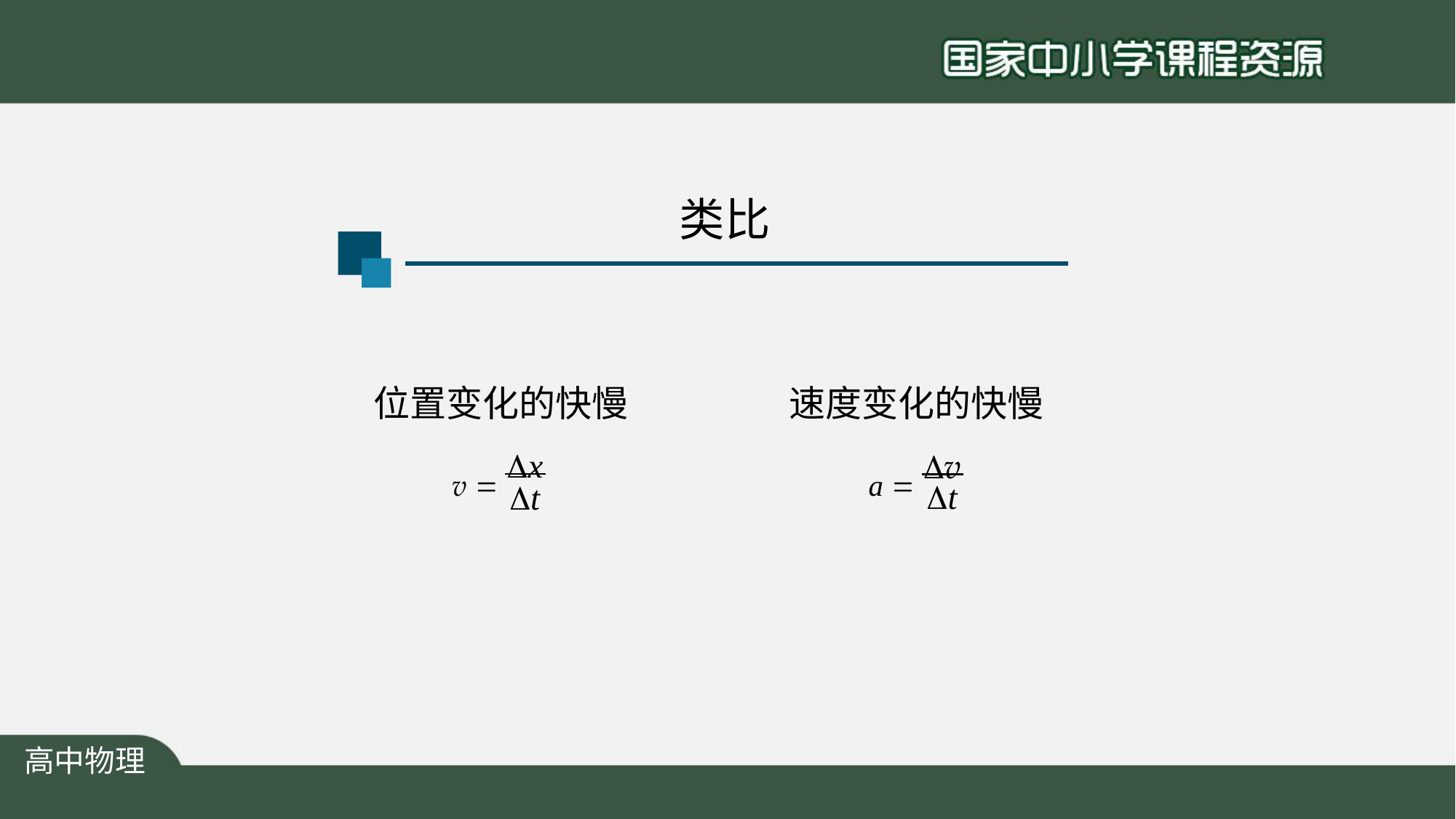

# 类比

位置变化的快慢
速度变化的快慢
v = Δx
a = Δv
Δt
Δt

高中物理